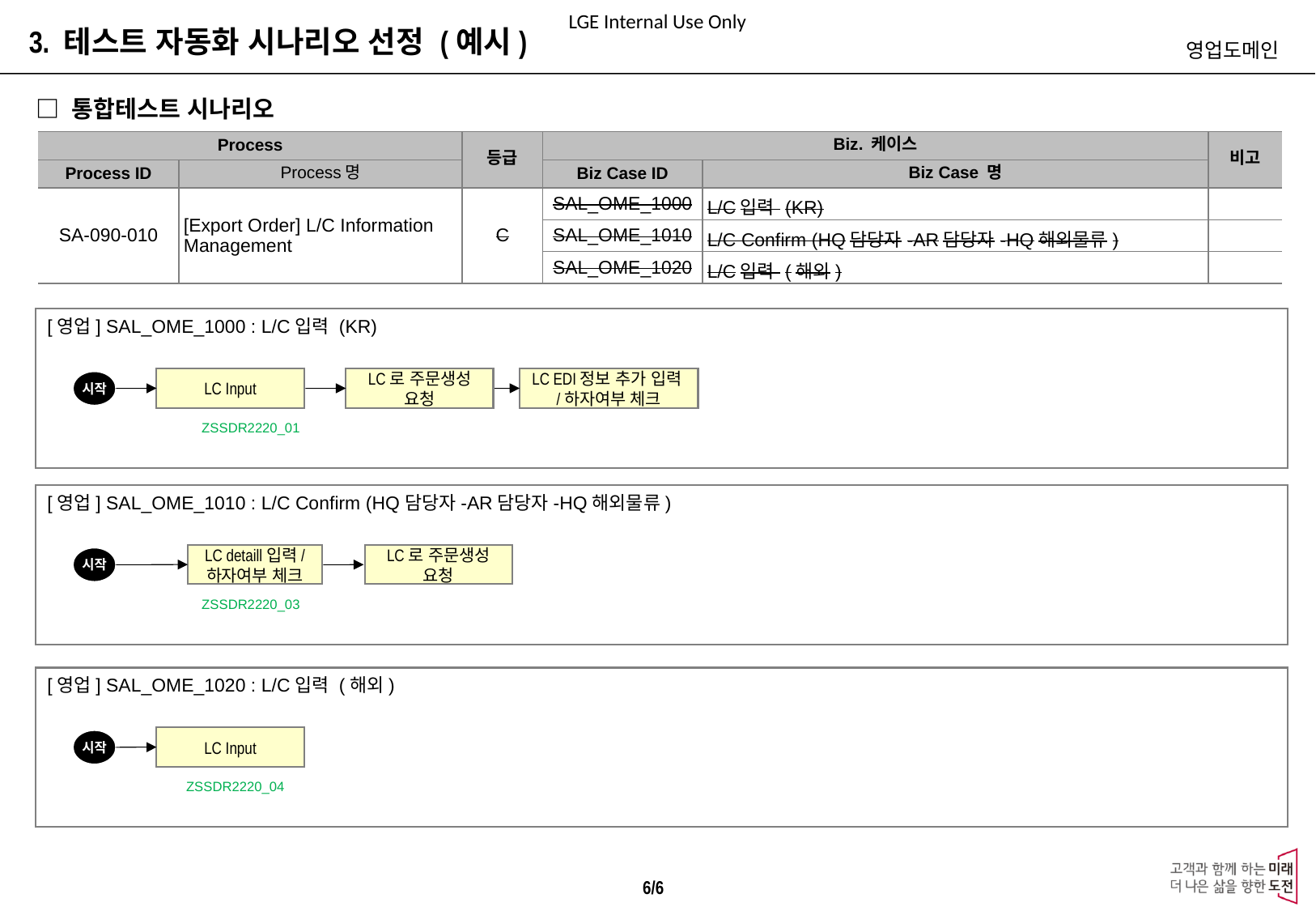

3. 테스트 자동화 시나리오 선정 (예시)
영업도메인
□ 통합테스트 시나리오
| Process |  | 등급 | Biz. 케이스 |  | 비고 |
| --- | --- | --- | --- | --- | --- |
| Process ID | Process명 |  | Biz Case ID | Biz Case 명 |  |
| SA-090-010 | [Export Order] L/C Information Management | C | SAL\_OME\_1000 | L/C입력 (KR) |  |
|  |  |  | SAL\_OME\_1010 | L/C Confirm (HQ담당자-AR담당자-HQ해외물류) |  |
|  |  |  | SAL\_OME\_1020 | L/C입력 (해외) |  |
[영업] SAL_OME_1000 : L/C입력 (KR)
LC Input
LC로 주문생성 요청
LC EDI정보 추가 입력/하자여부 체크
시작
ZSSDR2220_01
[영업] SAL_OME_1010 : L/C Confirm (HQ담당자-AR담당자-HQ해외물류)
LC detaill입력/
하자여부 체크
LC로 주문생성 요청
시작
ZSSDR2220_03
[영업] SAL_OME_1020 : L/C입력 (해외)
LC Input
시작
ZSSDR2220_04
6/6